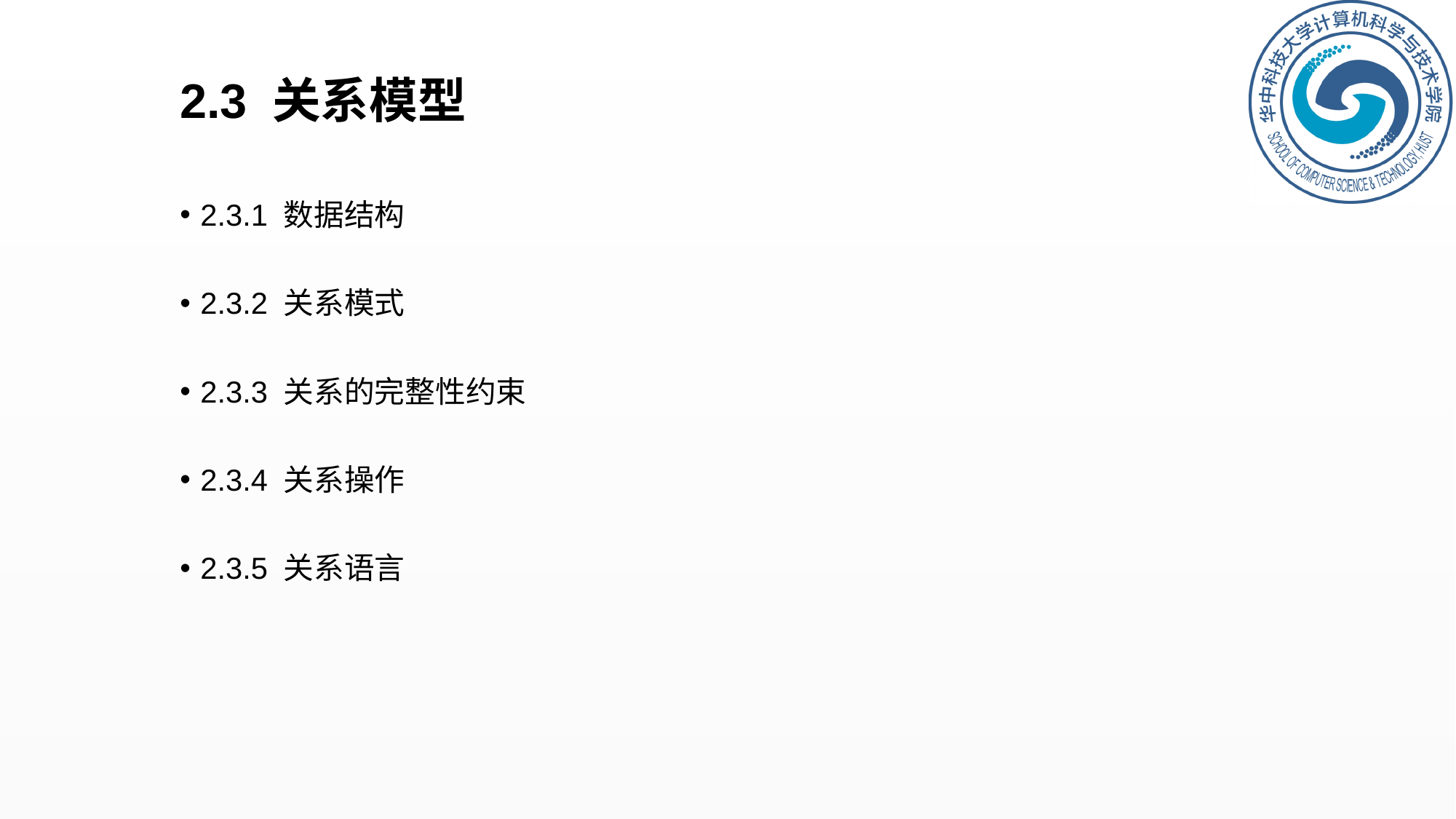

# 2.3 关系模型
2.3.1 数据结构

2.3.2 关系模式

2.3.3 关系的完整性约束

2.3.4 关系操作

2.3.5 关系语言